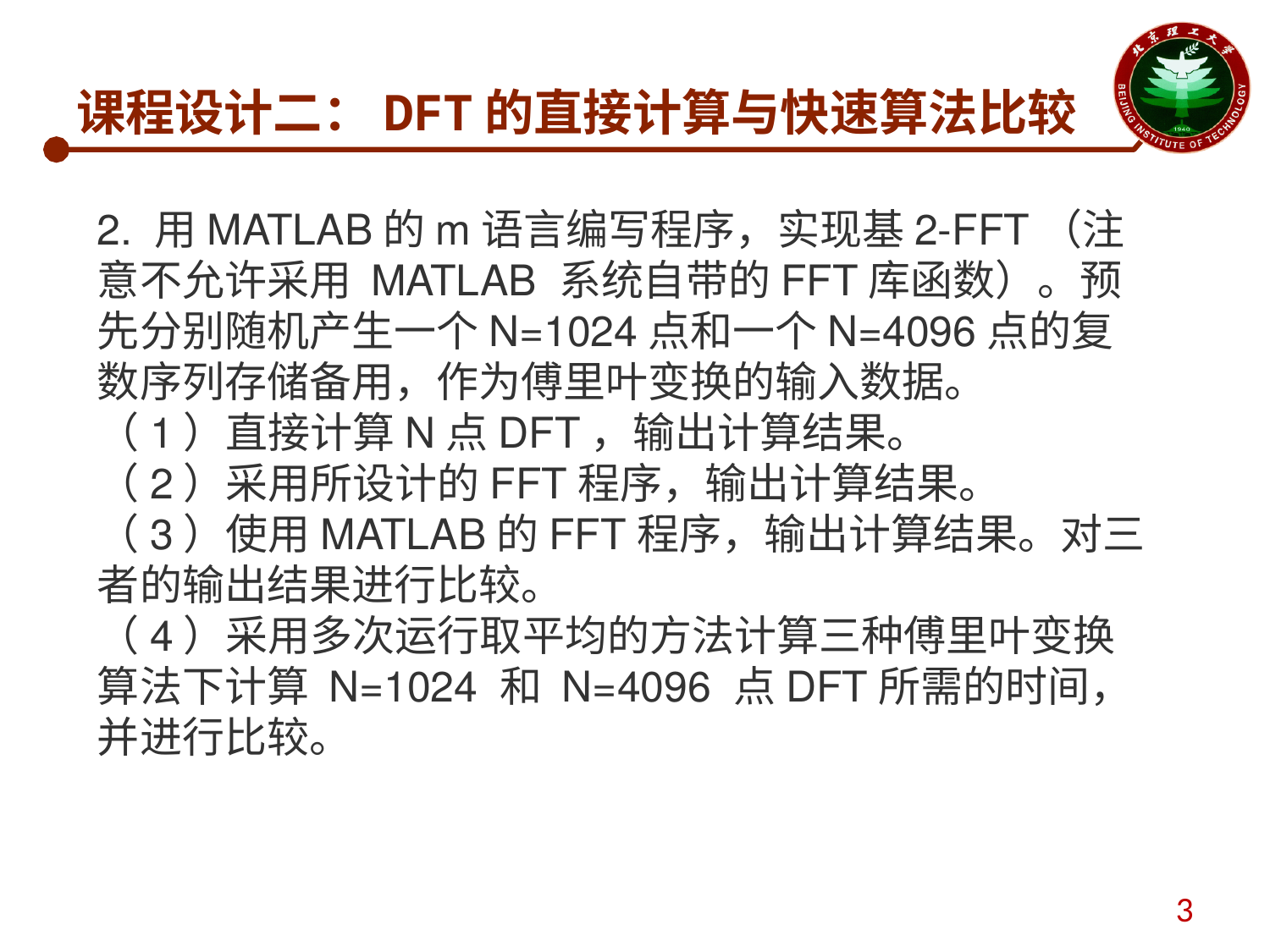

# 课程设计二：DFT的直接计算与快速算法比较
2. 用MATLAB的m语言编写程序，实现基2-FFT（注意不允许采用 MATLAB 系统自带的FFT库函数）。预先分别随机产生一个N=1024点和一个N=4096点的复数序列存储备用，作为傅里叶变换的输入数据。
（1）直接计算N点DFT，输出计算结果。
（2）采用所设计的FFT程序，输出计算结果。
（3）使用MATLAB的FFT程序，输出计算结果。对三者的输出结果进行比较。
（4）采用多次运行取平均的方法计算三种傅里叶变换算法下计算 N=1024 和 N=4096 点DFT所需的时间，并进行比较。
3